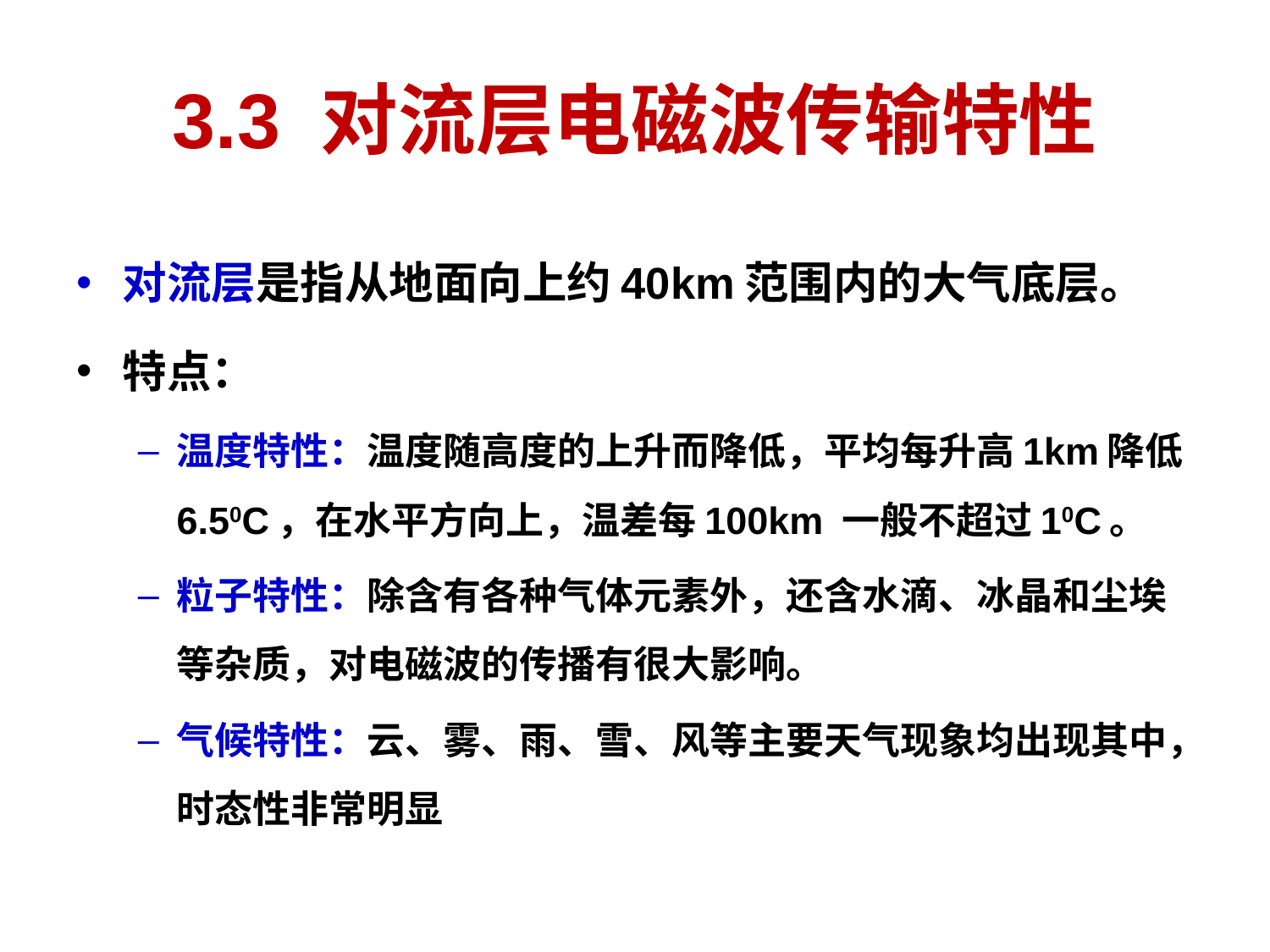

# 3.3 对流层电磁波传输特性
对流层是指从地面向上约40km范围内的大气底层。
特点：
温度特性：温度随高度的上升而降低，平均每升高1km降低6.50C，在水平方向上，温差每100km 一般不超过10C。
粒子特性：除含有各种气体元素外，还含水滴、冰晶和尘埃等杂质，对电磁波的传播有很大影响。
气候特性：云、雾、雨、雪、风等主要天气现象均出现其中，时态性非常明显